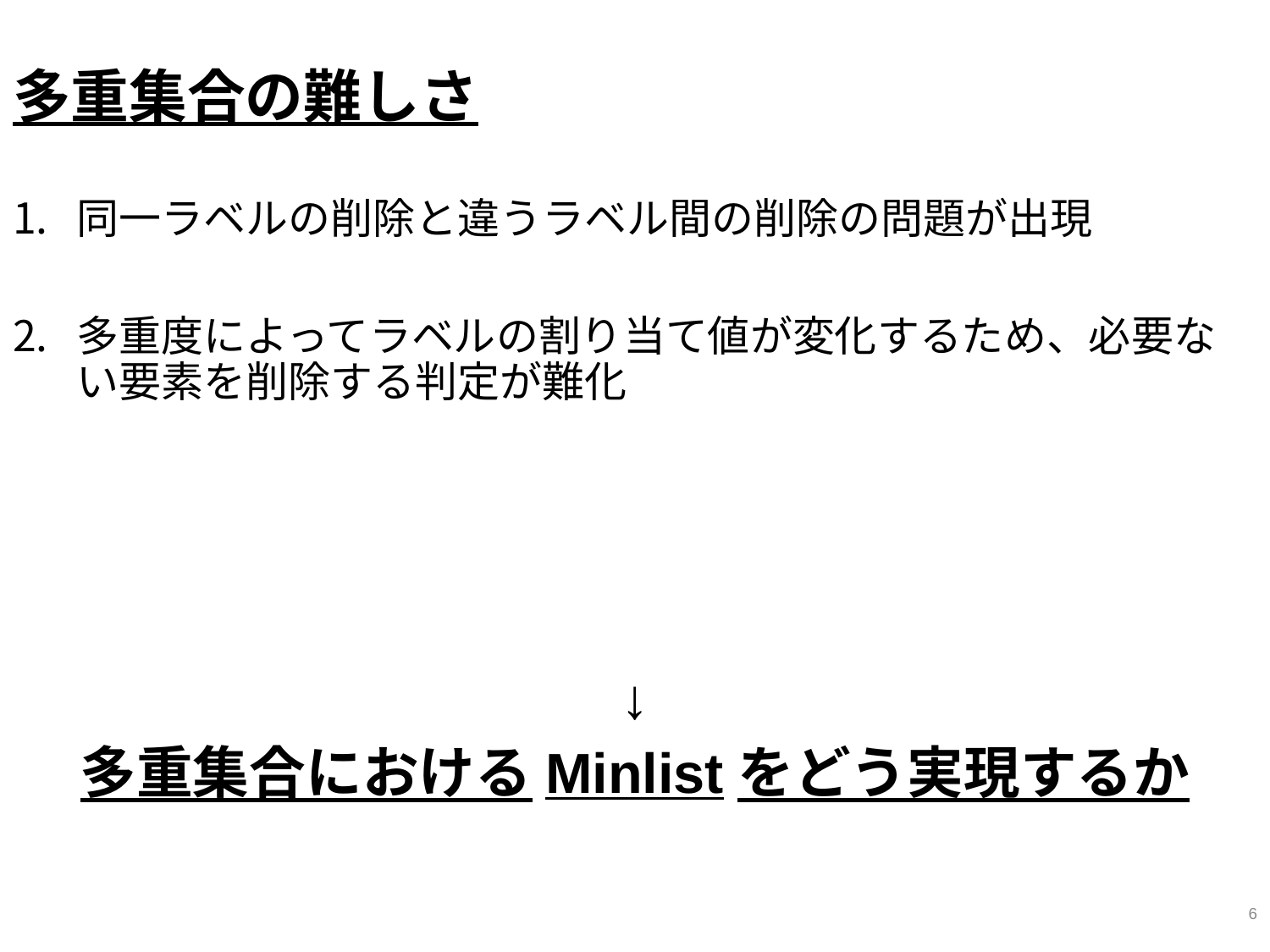

# 多重集合の難しさ
同一ラベルの削除と違うラベル間の削除の問題が出現

多重度によってラベルの割り当て値が変化するため、必要ない要素を削除する判定が難化

↓
多重集合におけるMinlistをどう実現するか
6